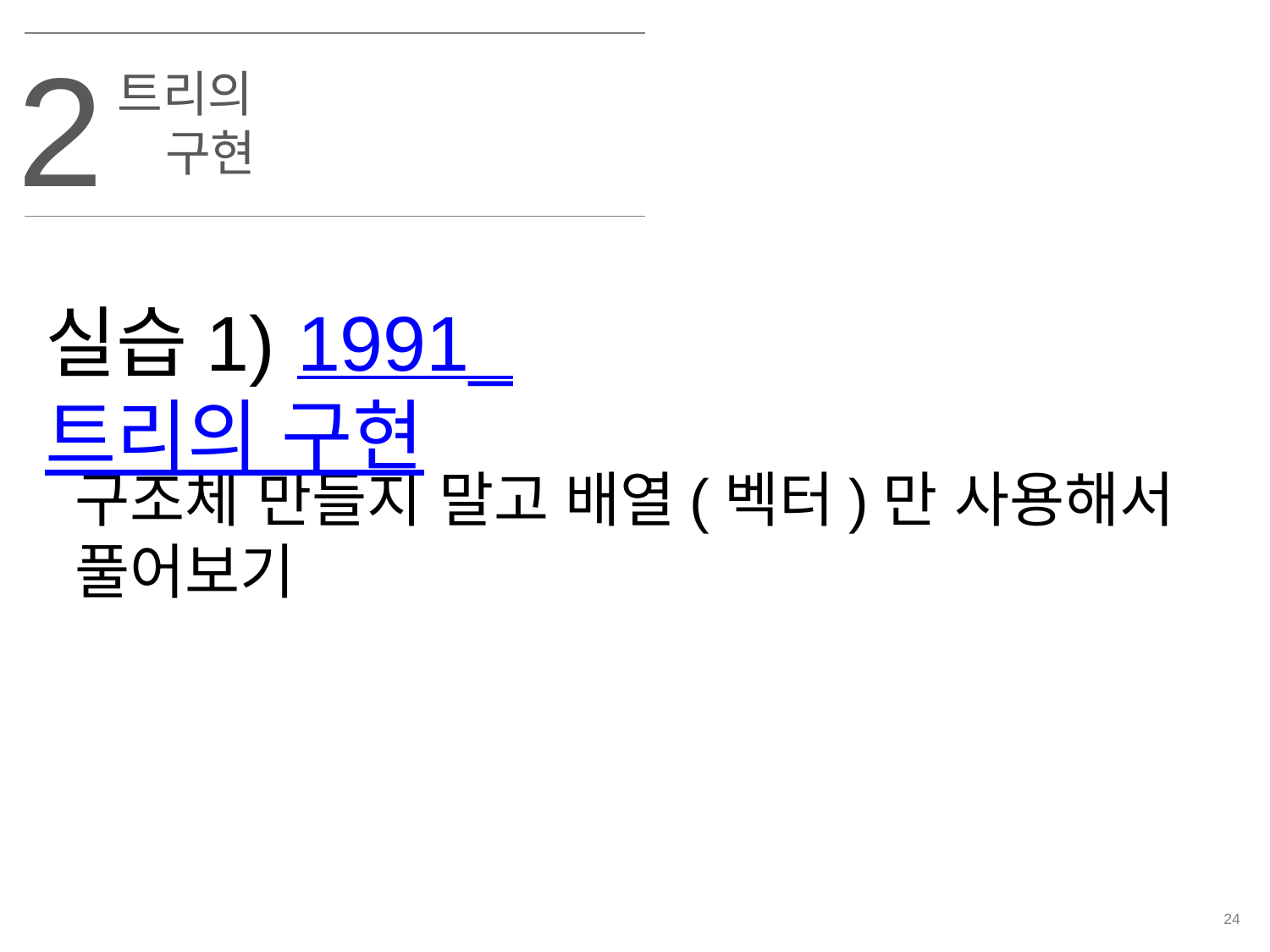

2
트리의 구현
실습1) 1991_트리의 구현
구조체 만들지 말고 배열(벡터)만 사용해서 풀어보기